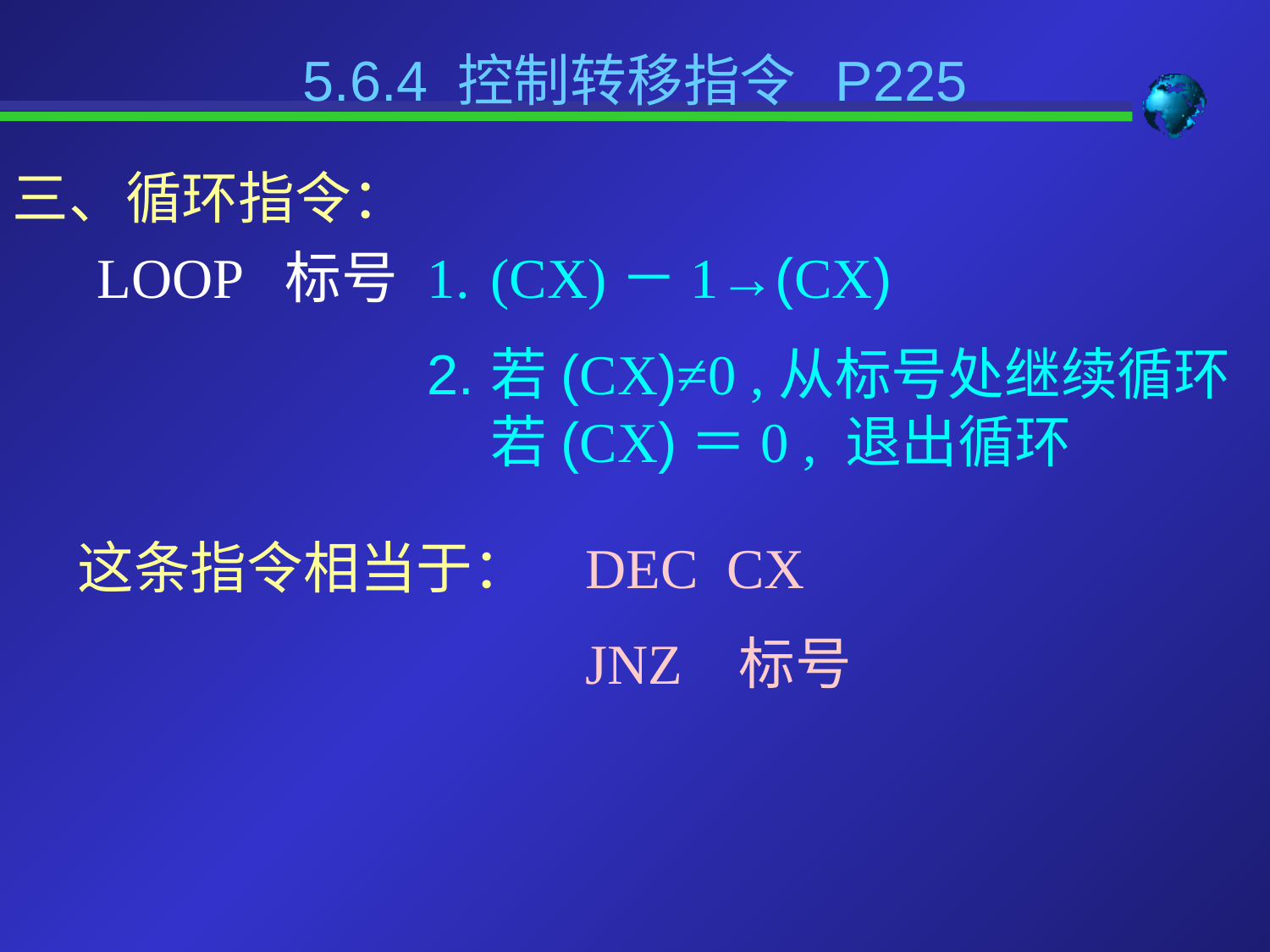

# 5.6.4 控制转移指令  P225
三、循环指令：
LOOP  标号
(CX)－1→(CX)
若(CX)≠0 ,从标号处继续循环
若(CX)＝0 , 退出循环
这条指令相当于：	DEC  CX
       				JNZ   标号
78